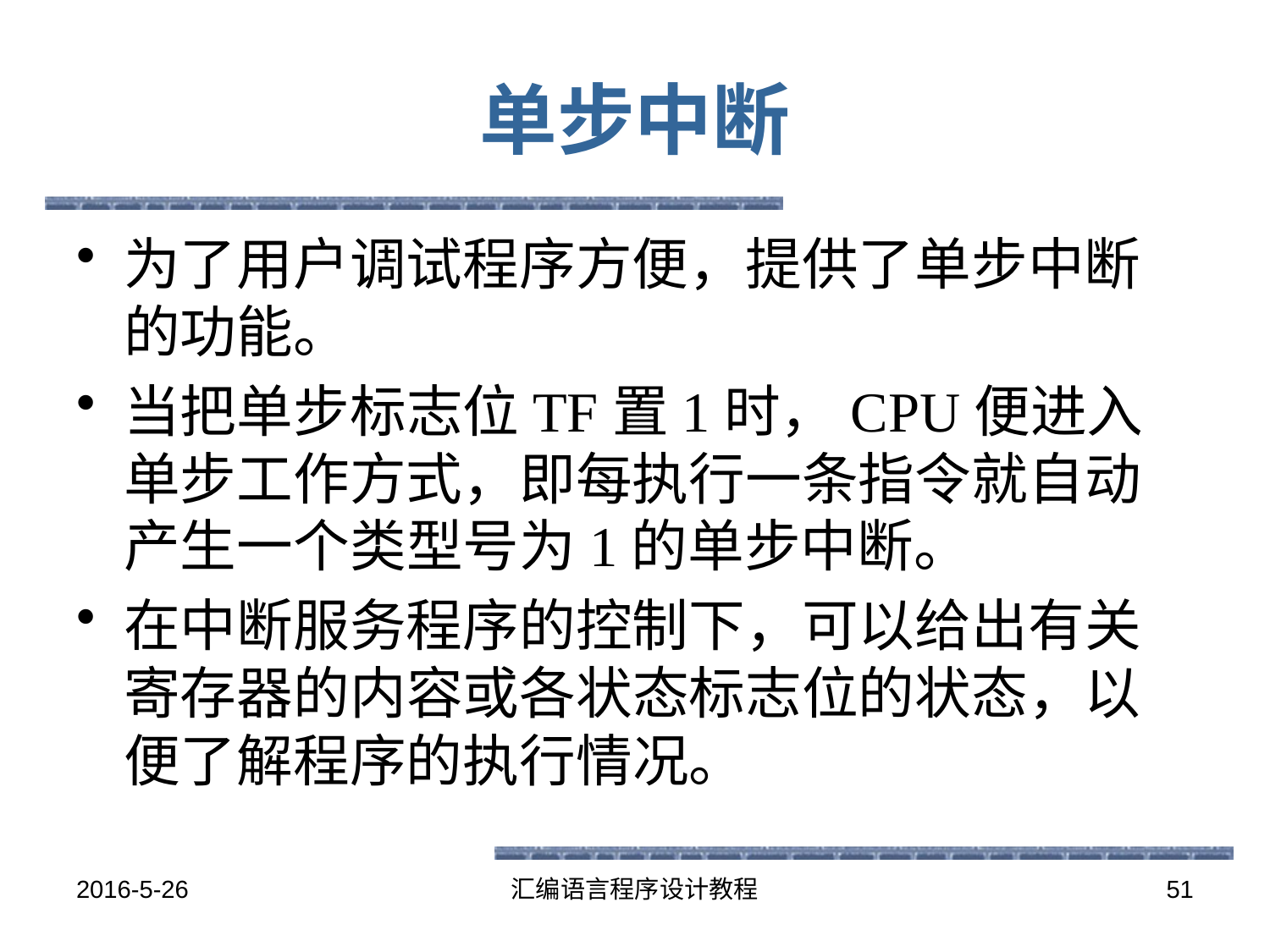

# 单步中断
为了用户调试程序方便，提供了单步中断的功能。
当把单步标志位TF置1时，CPU便进入单步工作方式，即每执行一条指令就自动产生一个类型号为1的单步中断。
在中断服务程序的控制下，可以给出有关寄存器的内容或各状态标志位的状态，以便了解程序的执行情况。
2016-5-26
汇编语言程序设计教程
51